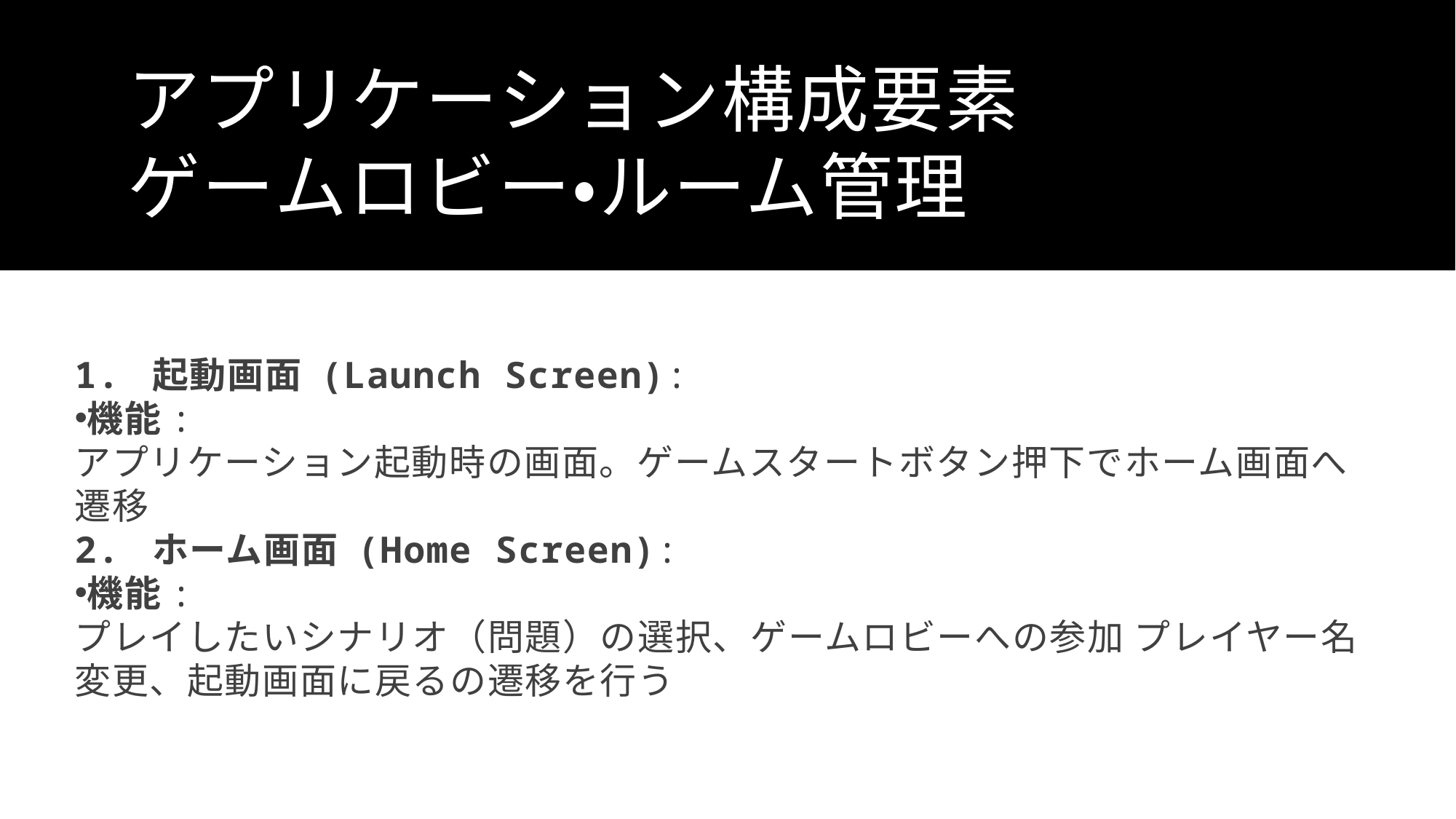

# アプリケーション構成要素 ゲームロビー・ルーム管理
1. 起動画面 (Launch Screen):
機能:
アプリケーション起動時の画面。ゲームスタートボタン押下でホーム画面へ遷移
2. ホーム画面 (Home Screen):
機能:
プレイしたいシナリオ（問題）の選択、ゲームロビーへの参加 プレイヤー名変更、起動画面に戻るの遷移を行う